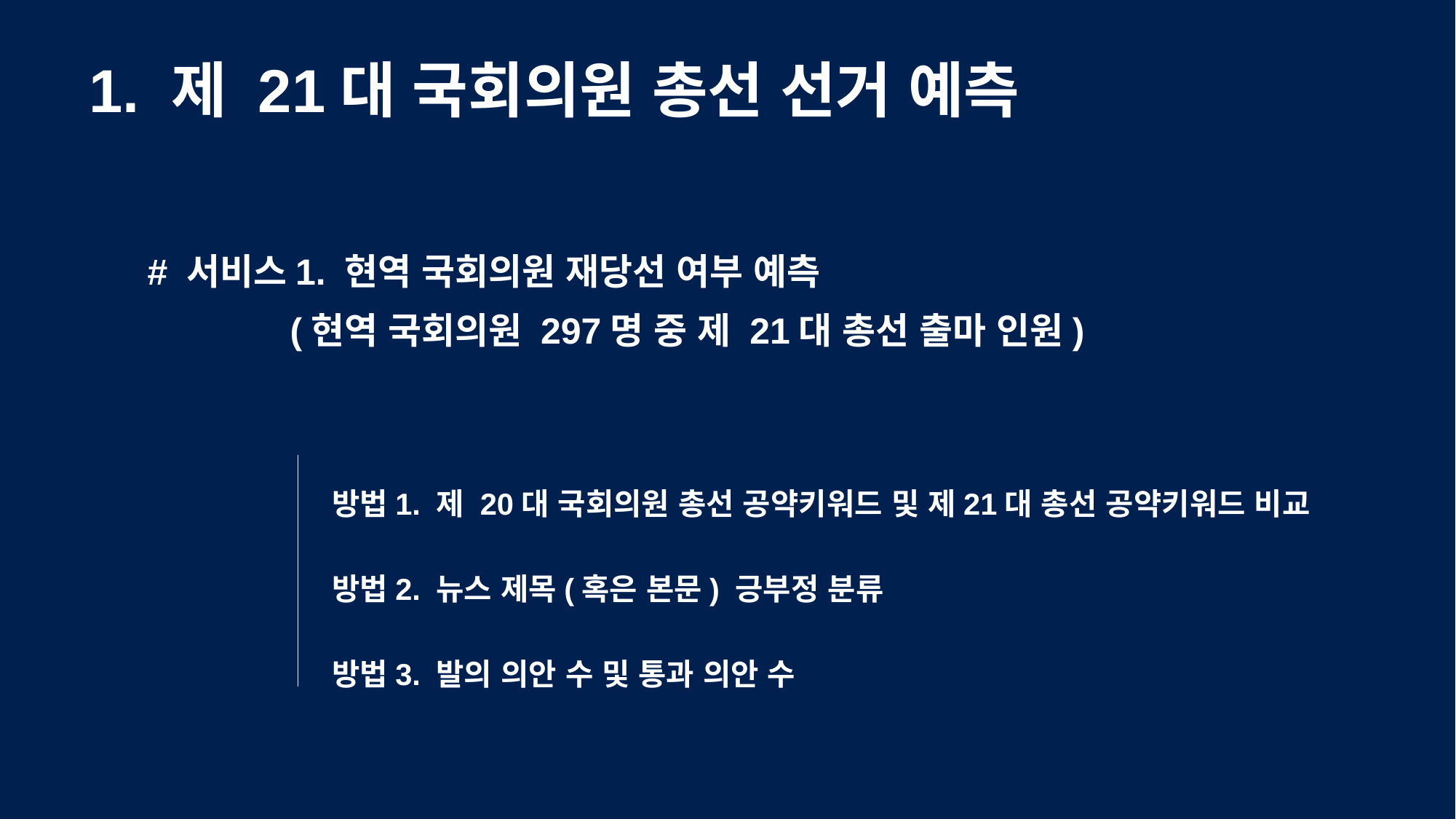

1. 제 21대 국회의원 총선 선거 예측
# 서비스1. 현역 국회의원 재당선 여부 예측
              (현역 국회의원 297명 중 제 21대 총선 출마 인원)

	        방법1. 제 20대 국회의원 총선 공약키워드 및 제21대 총선 공약키워드 비교
	        방법2. 뉴스 제목(혹은 본문) 긍부정 분류
	        방법3. 발의 의안 수 및 통과 의안 수
Machine Learning
Project